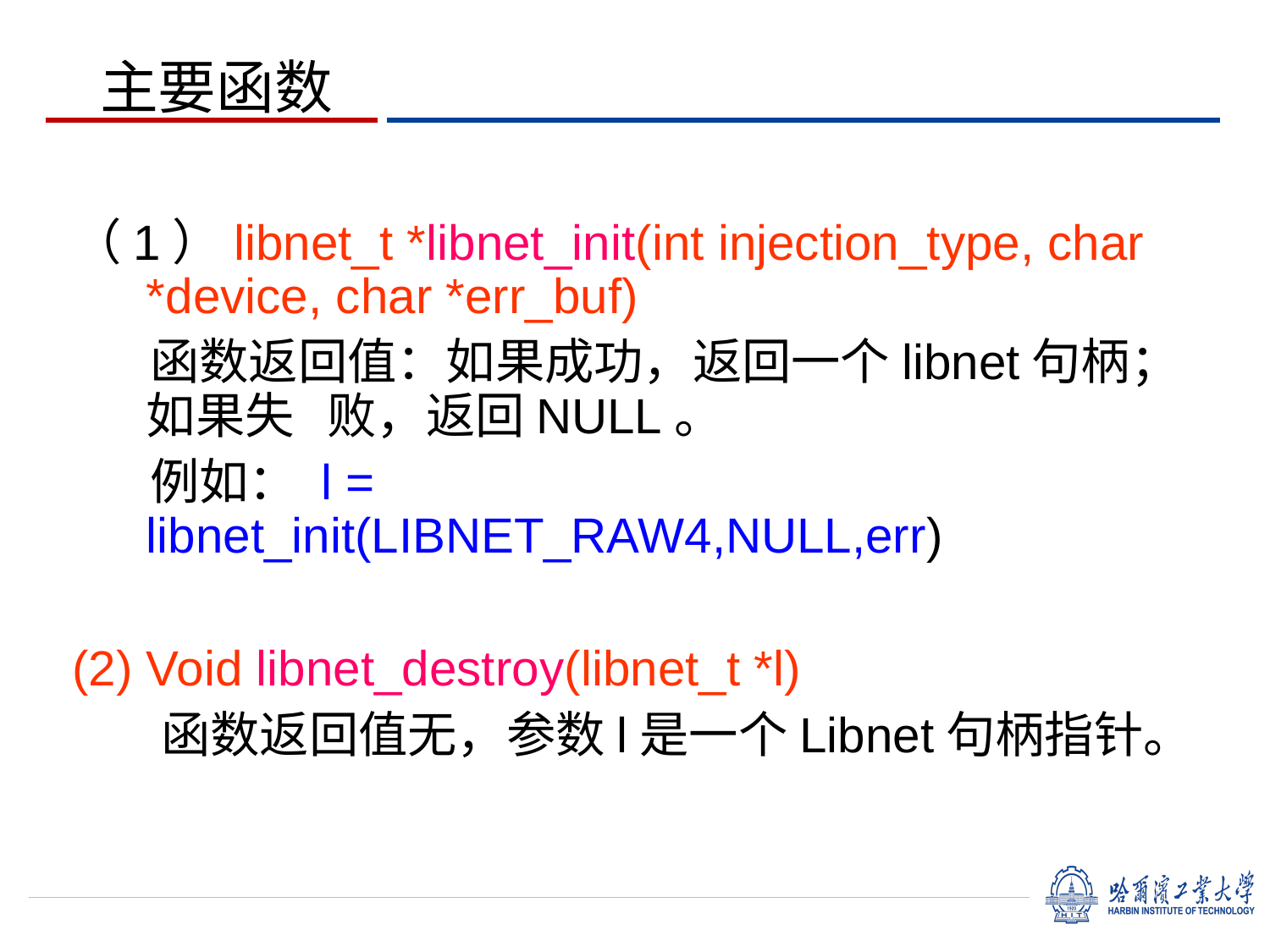

# 主要函数

（1）libnet_t *libnet_init(int injection_type, char *device, char *err_buf)
      函数返回值：如果成功，返回一个libnet句柄；如果失   败，返回NULL。
      例如： l = libnet_init(LIBNET_RAW4,NULL,err)

Void libnet_destroy(libnet_t *l)
       函数返回值无，参数l是一个Libnet句柄指针。

79